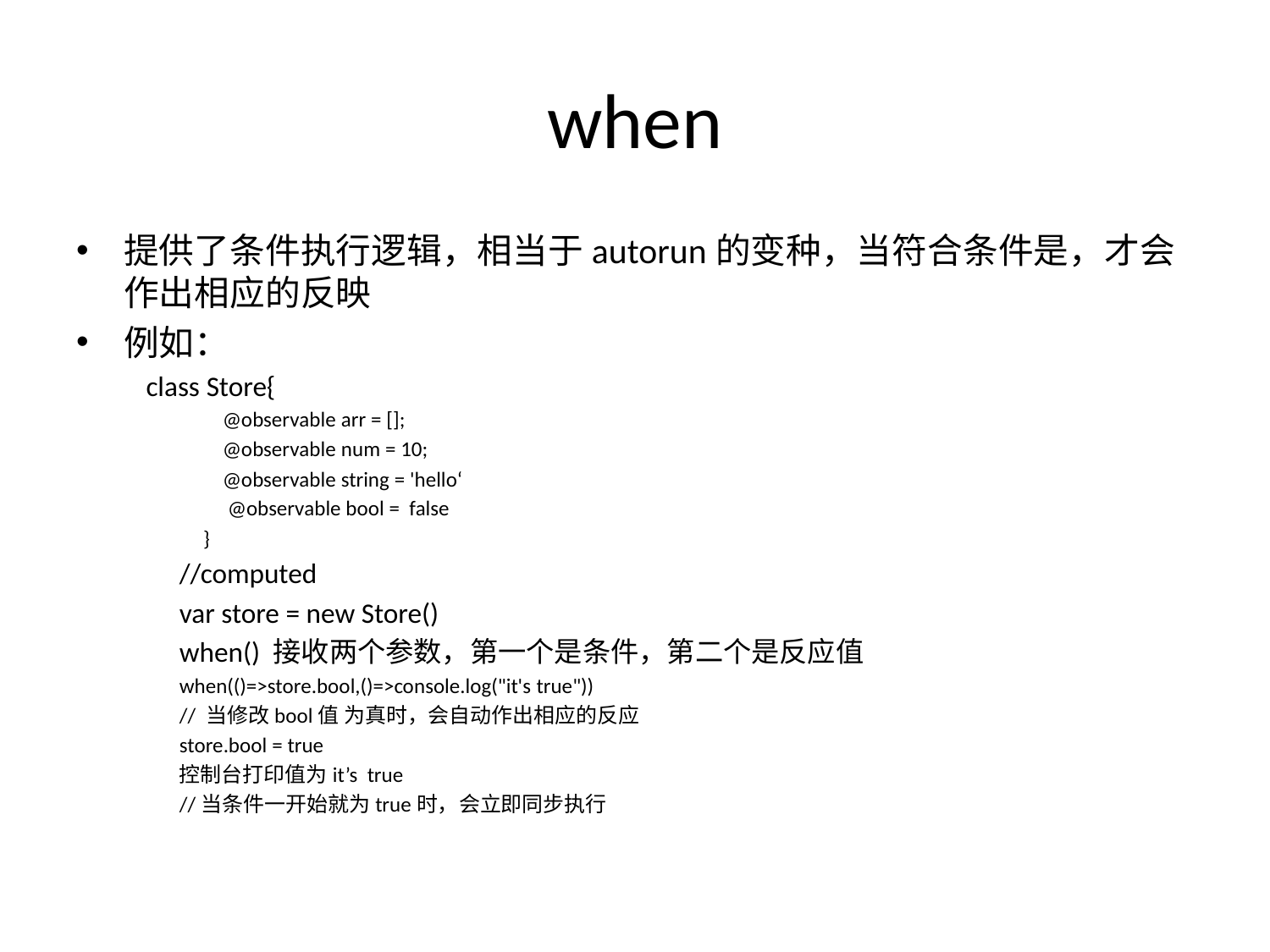

# when
提供了条件执行逻辑，相当于autorun的变种，当符合条件是，才会作出相应的反映
例如：
 class Store{
    @observable arr = [];
    @observable num = 10;
    @observable string = 'hello‘
     @observable bool =  false
}
	//computed
	var store = new Store()
	when() 接收两个参数，第一个是条件，第二个是反应值
	when(()=>store.bool,()=>console.log("it's true"))
	// 当修改bool值 为真时，会自动作出相应的反应
	store.bool = true
	控制台打印值为it’s  true
	//当条件一开始就为true时，会立即同步执行